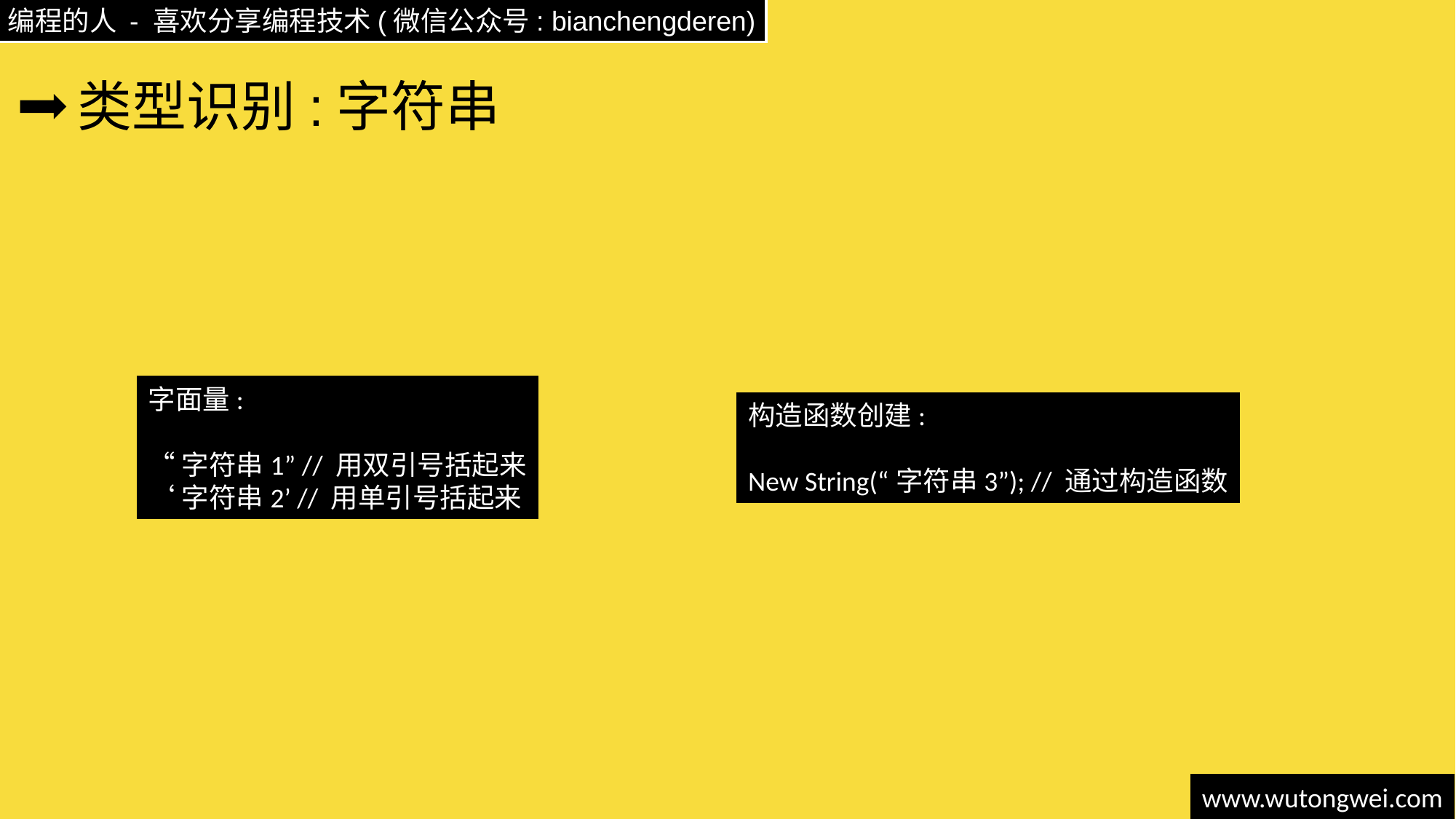

# 类型识别:字符串
字面量:

“字符串1” // 用双引号括起来
‘字符串2’ // 用单引号括起来
构造函数创建:

New String(“字符串3”); // 通过构造函数